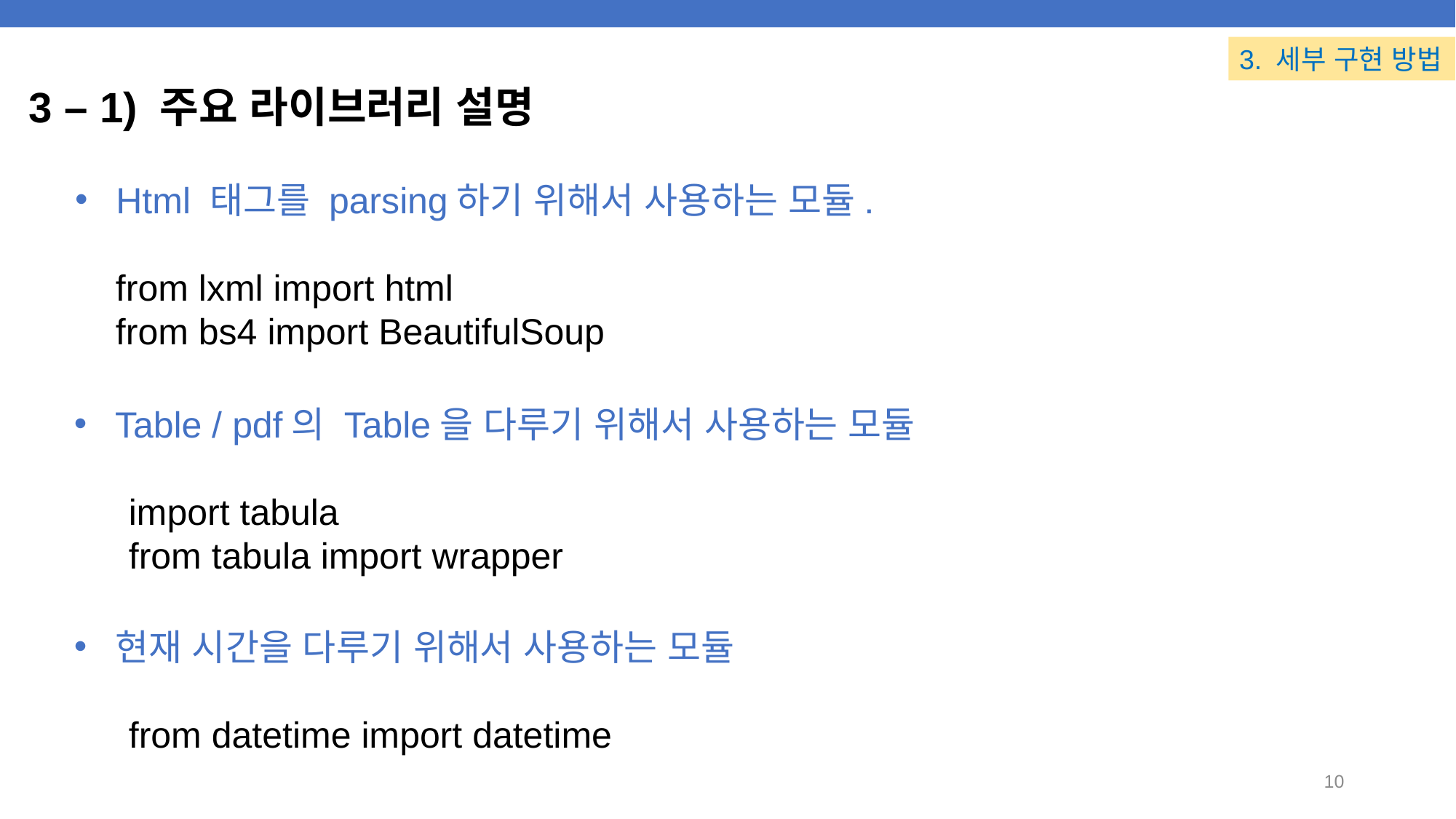

3. 세부 구현 방법
# 3 – 1) 주요 라이브러리 설명
Html 태그를 parsing하기 위해서 사용하는 모듈.

    from lxml import html
    from bs4 import BeautifulSoup

Table / pdf의 Table을 다루기 위해서 사용하는 모듈

import tabula
from tabula import wrapper
현재 시간을 다루기 위해서 사용하는 모듈

from datetime import datetime
10